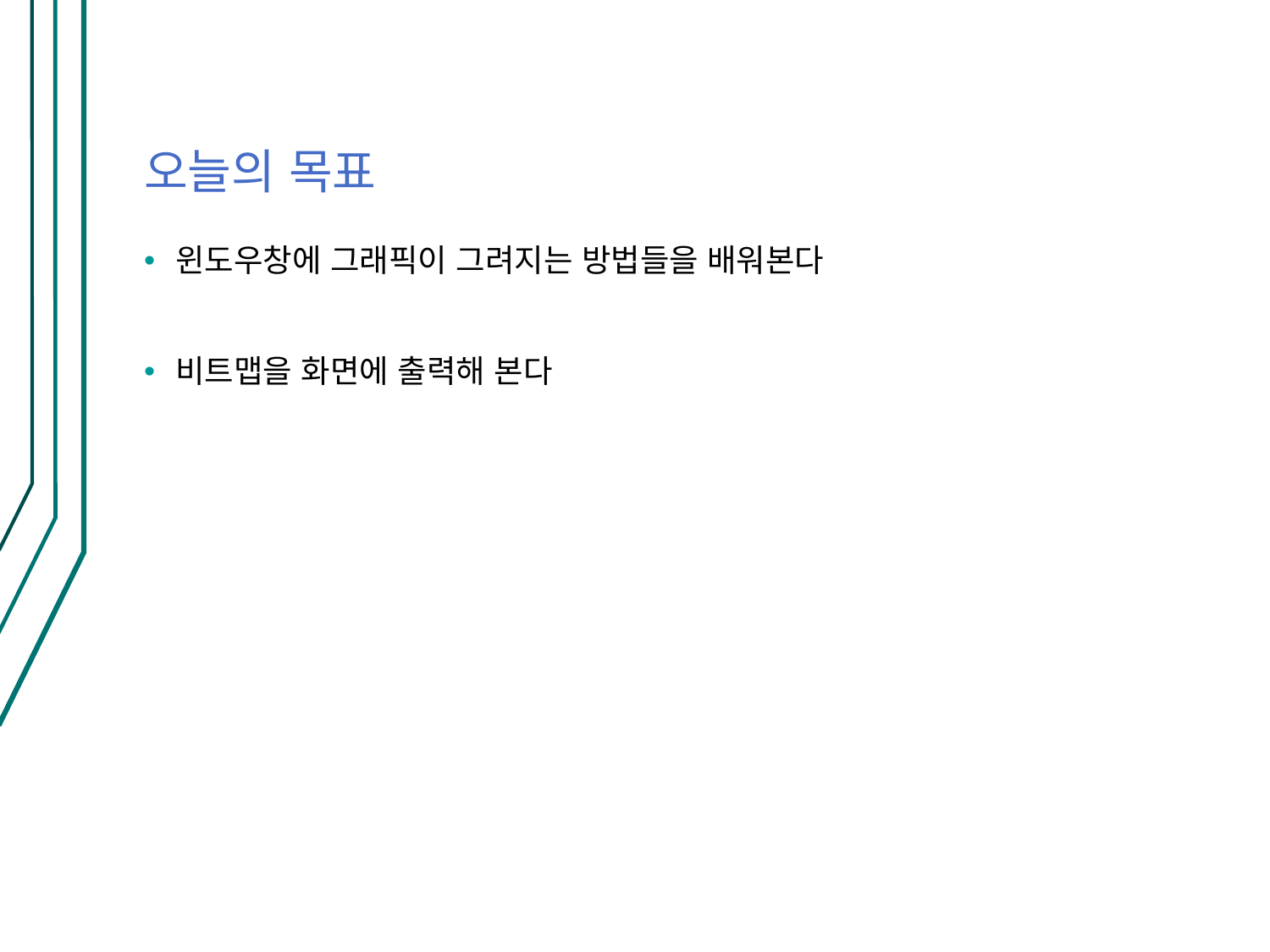

# 오늘의 목표
윈도우창에 그래픽이 그려지는 방법들을 배워본다

비트맵을 화면에 출력해 본다